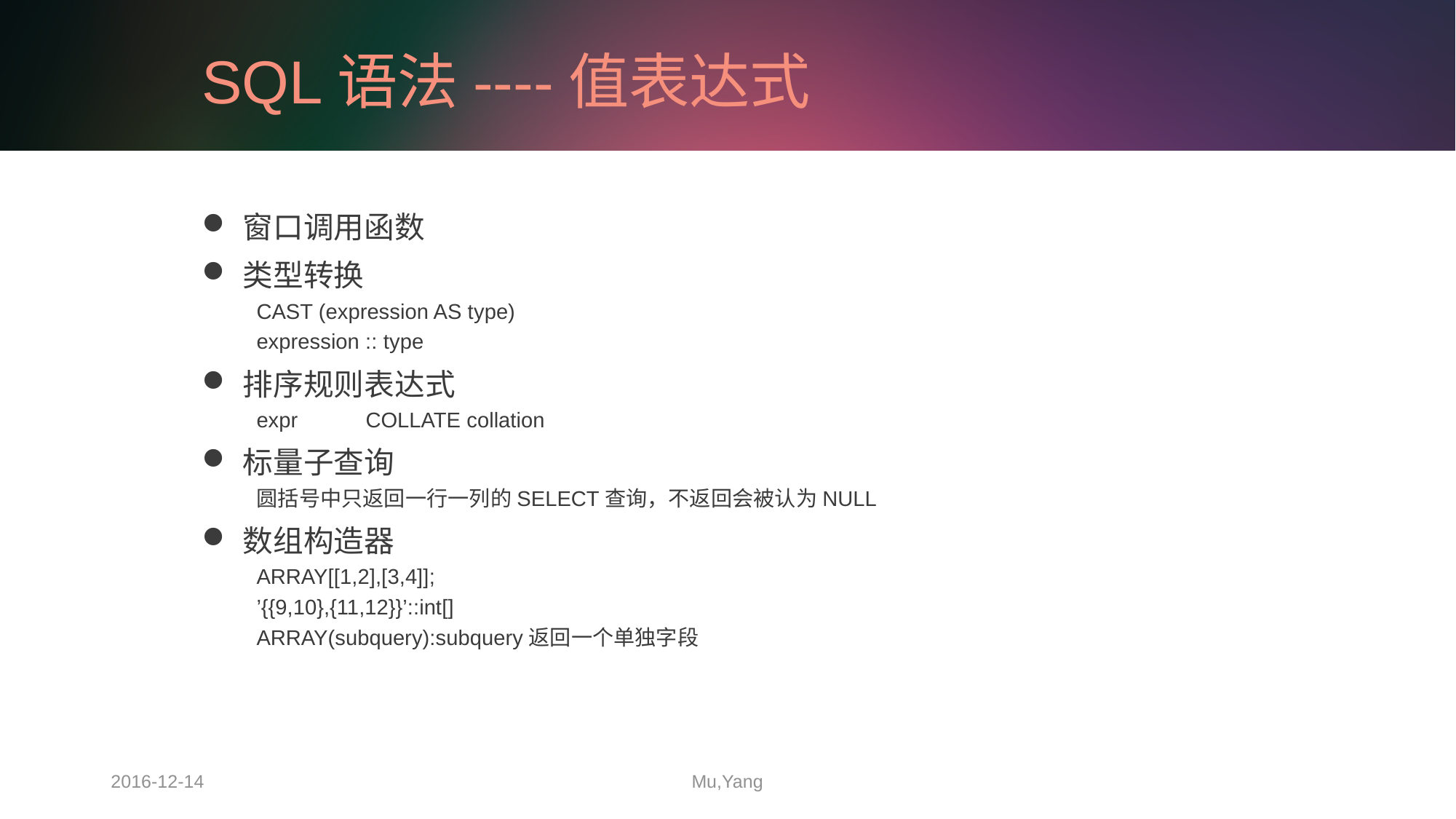

# SQL语法----值表达式
窗口调用函数
类型转换
CAST (expression AS type)
expression :: type
排序规则表达式
expr	COLLATE collation
标量子查询
圆括号中只返回一行一列的SELECT查询，不返回会被认为NULL
数组构造器
ARRAY[[1,2],[3,4]];
’{{9,10},{11,12}}’::int[]
ARRAY(subquery):subquery返回一个单独字段
2016-12-14
Mu,Yang
51